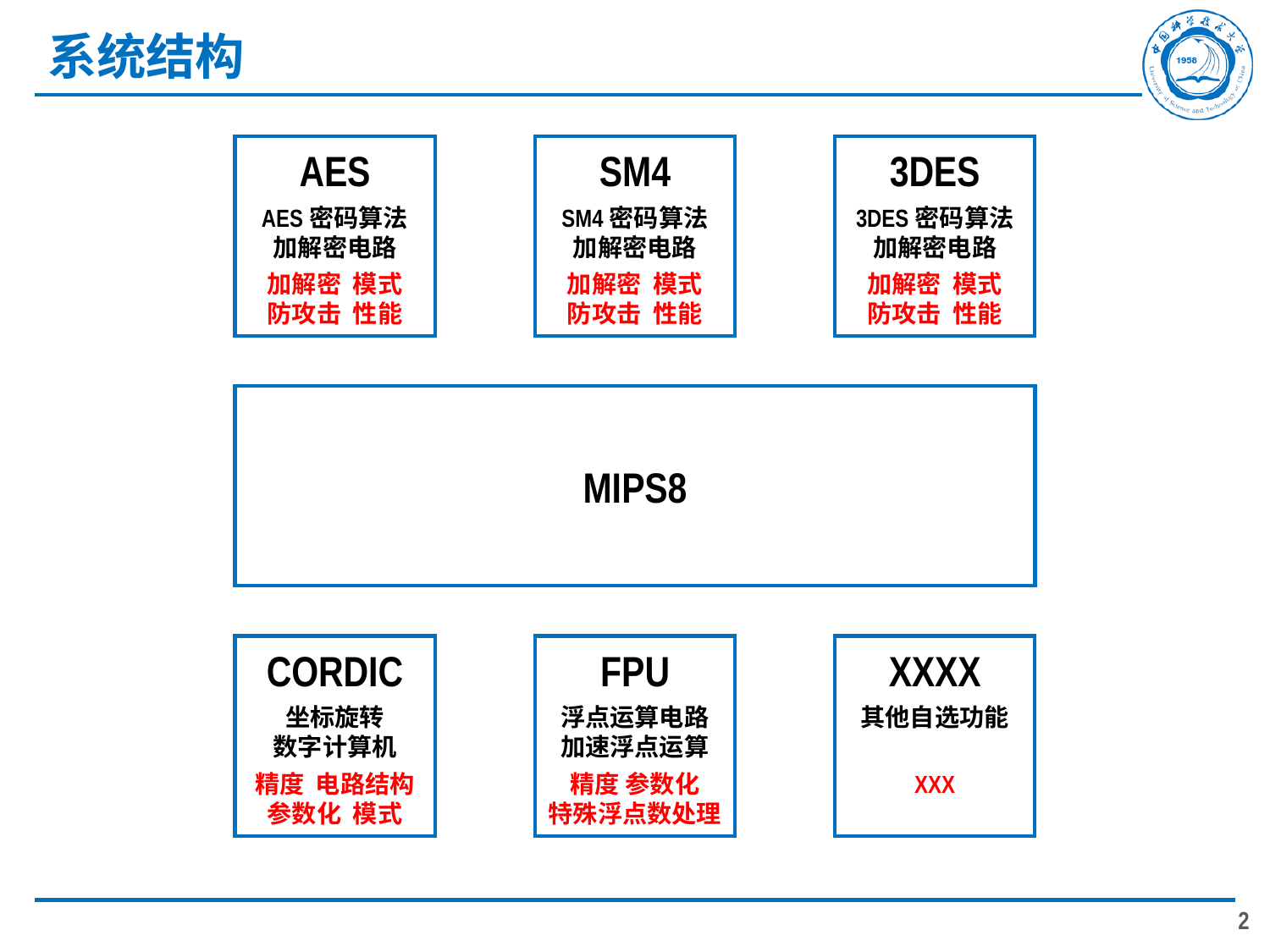

# 系统结构
AES
AES密码算法
加解密电路
加解密  模式
防攻击  性能
SM4
SM4密码算法
加解密电路
加解密  模式
防攻击  性能
3DES
3DES密码算法
加解密电路
加解密  模式
防攻击  性能
MIPS8
CORDIC
坐标旋转
数字计算机
精度  电路结构
参数化  模式
FPU
浮点运算电路
加速浮点运算
精度 参数化
特殊浮点数处理
XXXX
其他自选功能
XXX
2